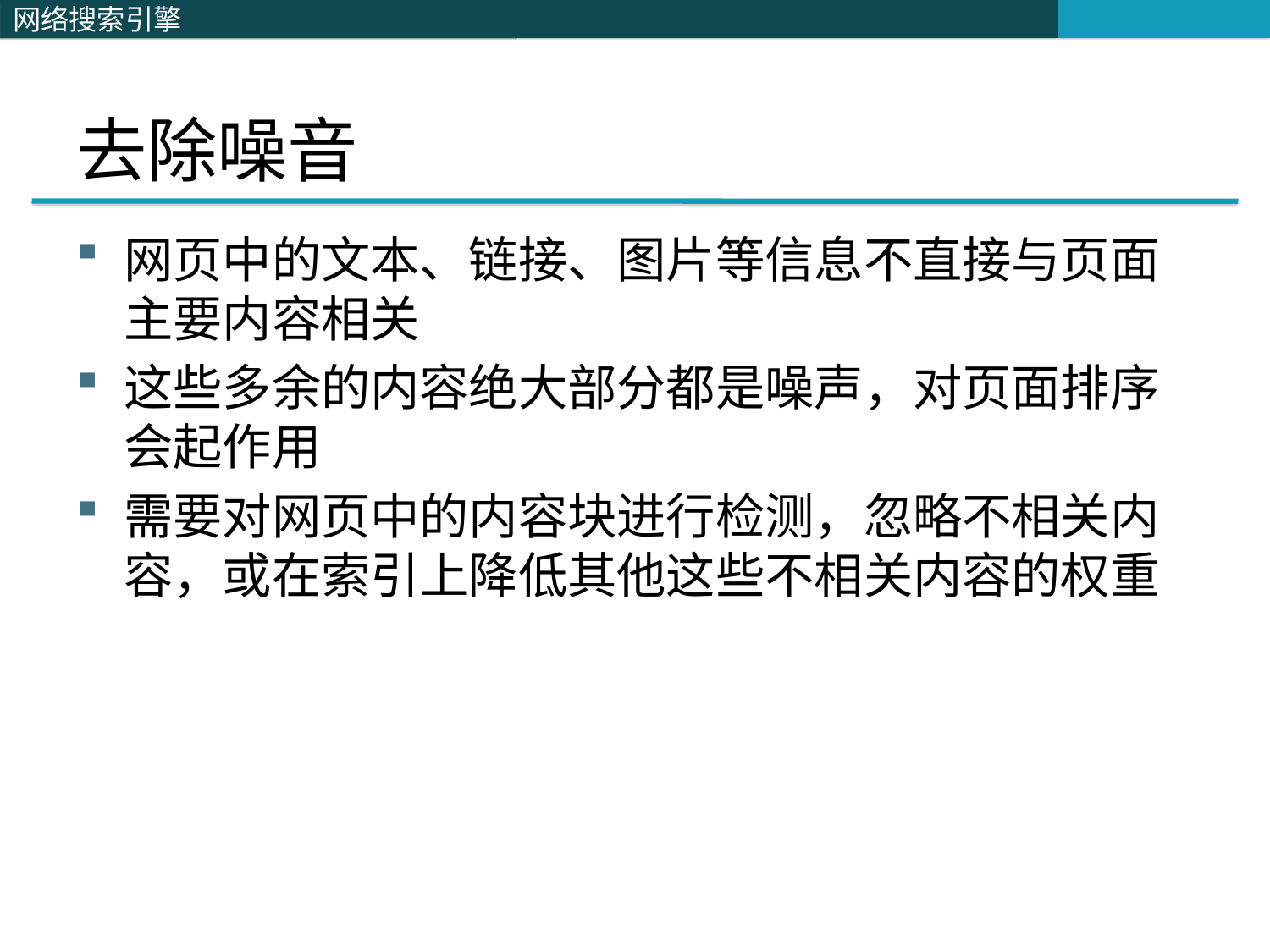

# 去除噪音
网页中的文本、链接、图片等信息不直接与页面主要内容相关
这些多余的内容绝大部分都是噪声，对页面排序会起作用
需要对网页中的内容块进行检测，忽略不相关内容，或在索引上降低其他这些不相关内容的权重
92